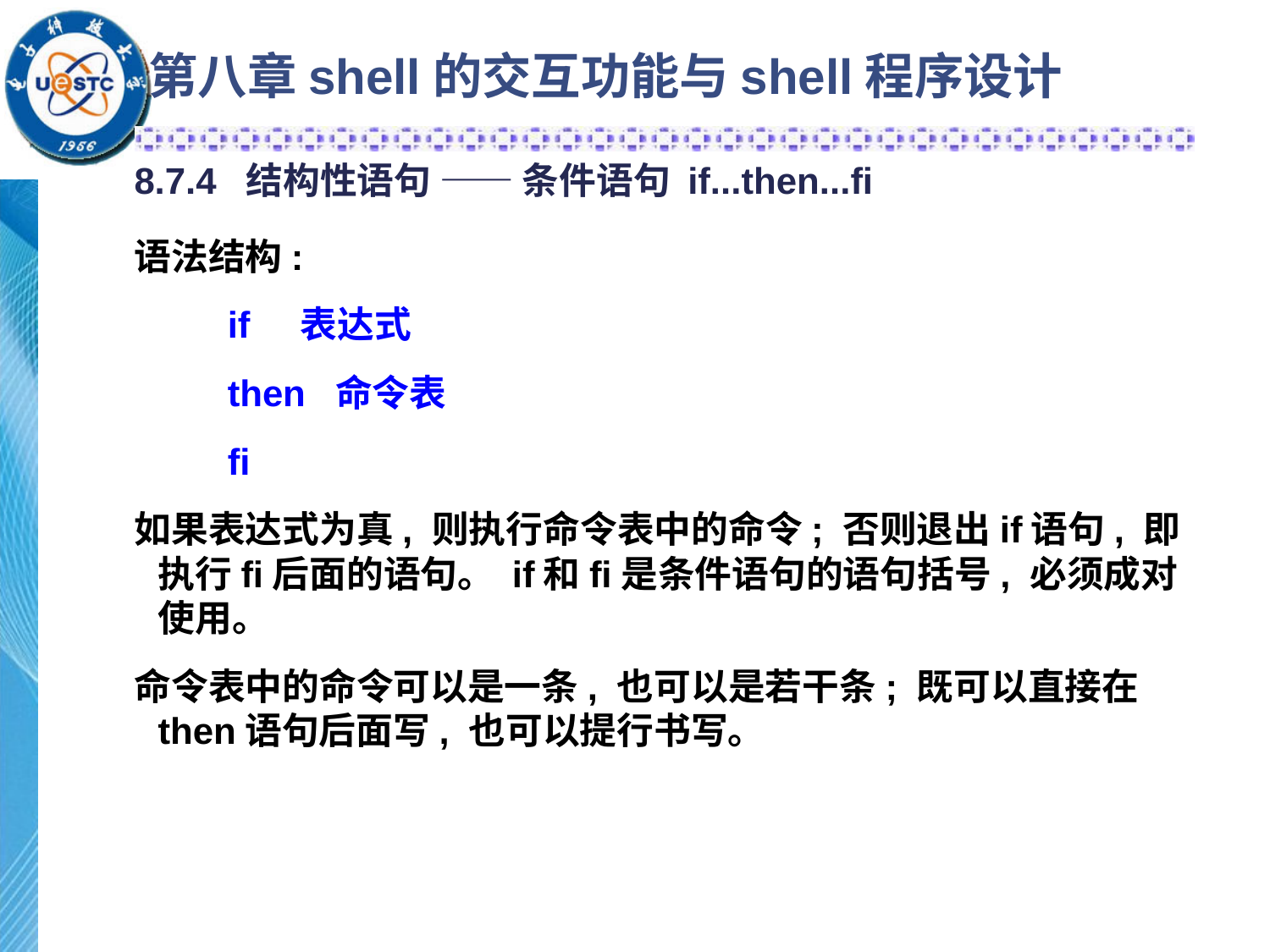

# 第八章shell的交互功能与shell程序设计
8.7.4  结构性语句 —— 条件语句 if...then...fi
语法结构:
         if    表达式
         then  命令表
         fi
如果表达式为真, 则执行命令表中的命令; 否则退出if语句, 即执行fi后面的语句。 if和fi是条件语句的语句括号, 必须成对使用。
命令表中的命令可以是一条, 也可以是若干条; 既可以直接在then语句后面写, 也可以提行书写。